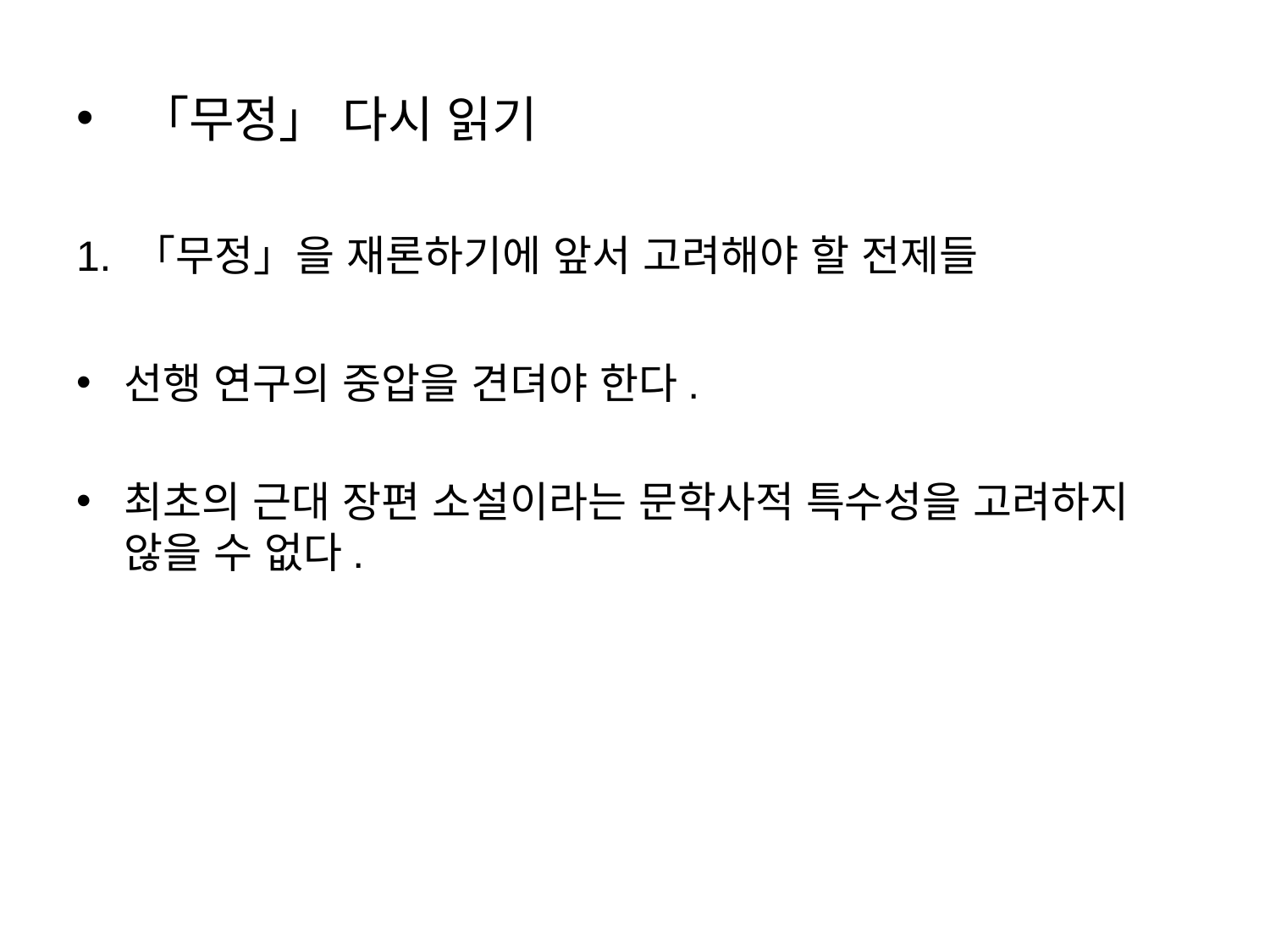

# 「무정」 다시 읽기
1. 「무정」을 재론하기에 앞서 고려해야 할 전제들

선행 연구의 중압을 견뎌야 한다.

최초의 근대 장편 소설이라는 문학사적 특수성을 고려하지 않을 수 없다.